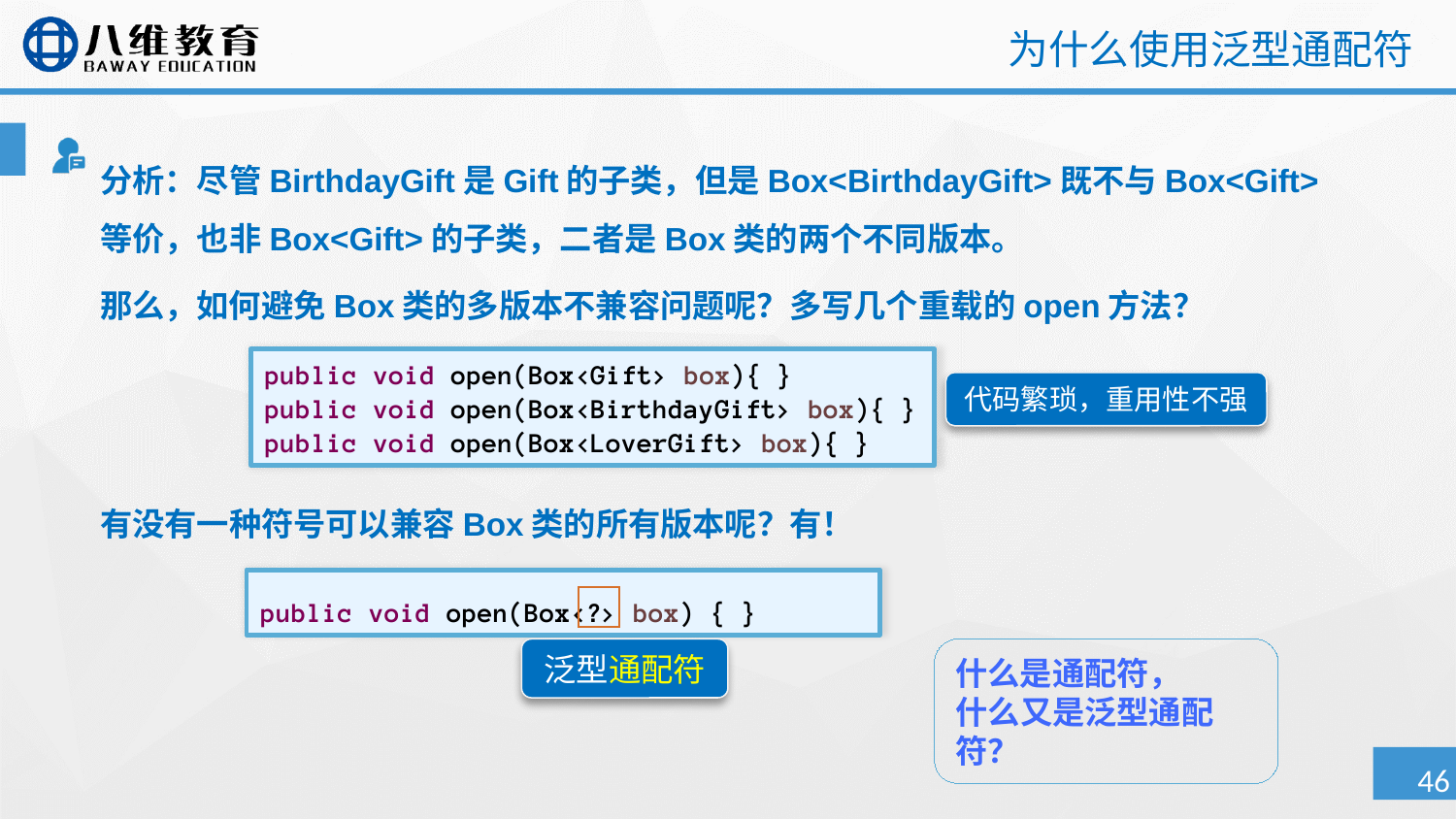

# 为什么使用泛型通配符
分析：尽管BirthdayGift是Gift的子类，但是Box<BirthdayGift>既不与Box<Gift>等价，也非Box<Gift>的子类，二者是Box类的两个不同版本。
那么，如何避免Box类的多版本不兼容问题呢？多写几个重载的open方法？
public void open(Box<Gift> box){ }
public void open(Box<BirthdayGift> box){ }
public void open(Box<LoverGift> box){ }
代码繁琐，重用性不强

有没有一种符号可以兼容Box类的所有版本呢？有！
public void open(Box<?> box) { }

泛型通配符
什么是通配符，
什么又是泛型通配符？